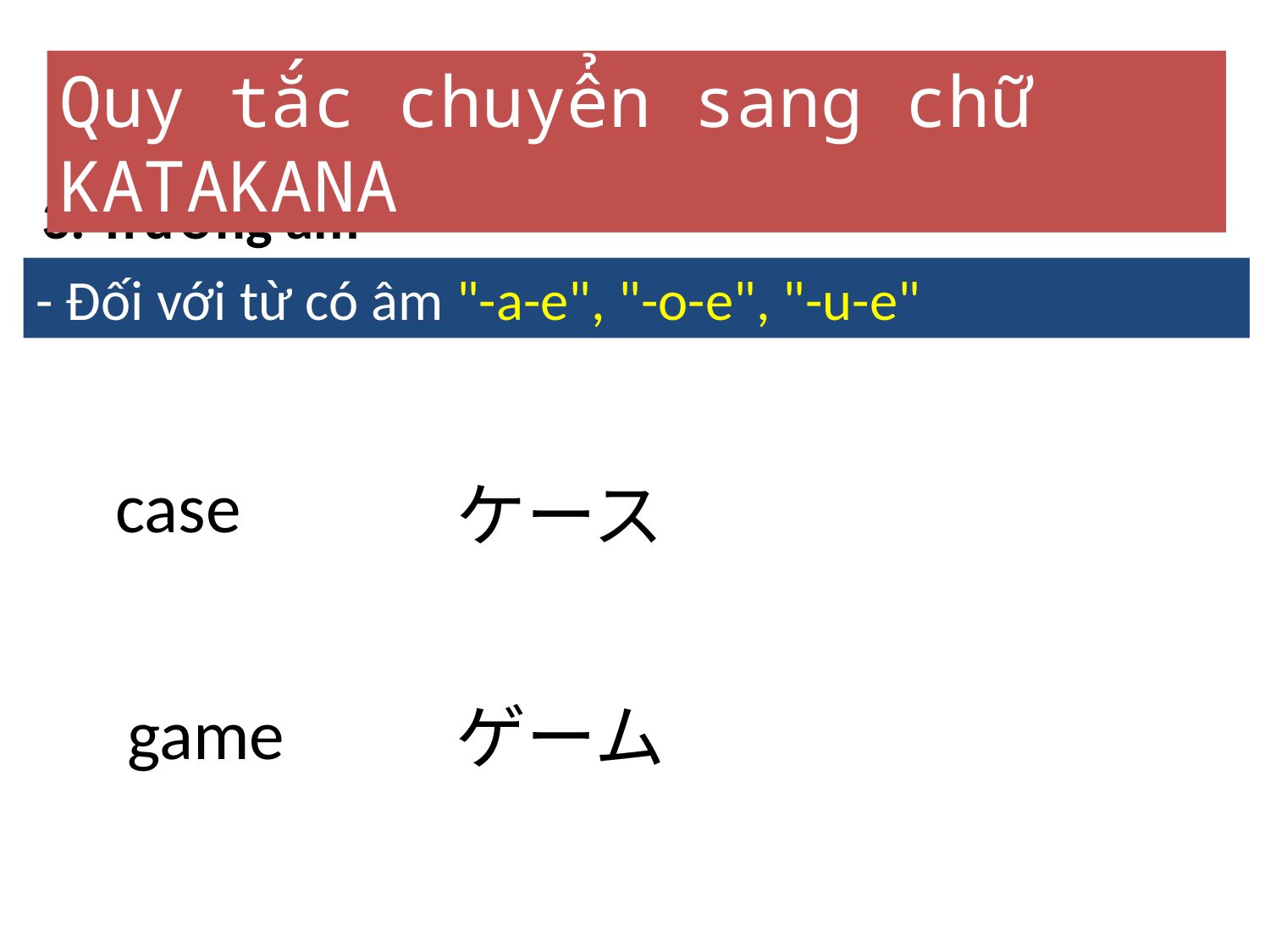

Quy tắc chuyển sang chữ KATAKANA
3. Trường âm
- Đối với từ có âm "-a-e", "-o-e", "-u-e"
case
ケース
game
ゲーム
10